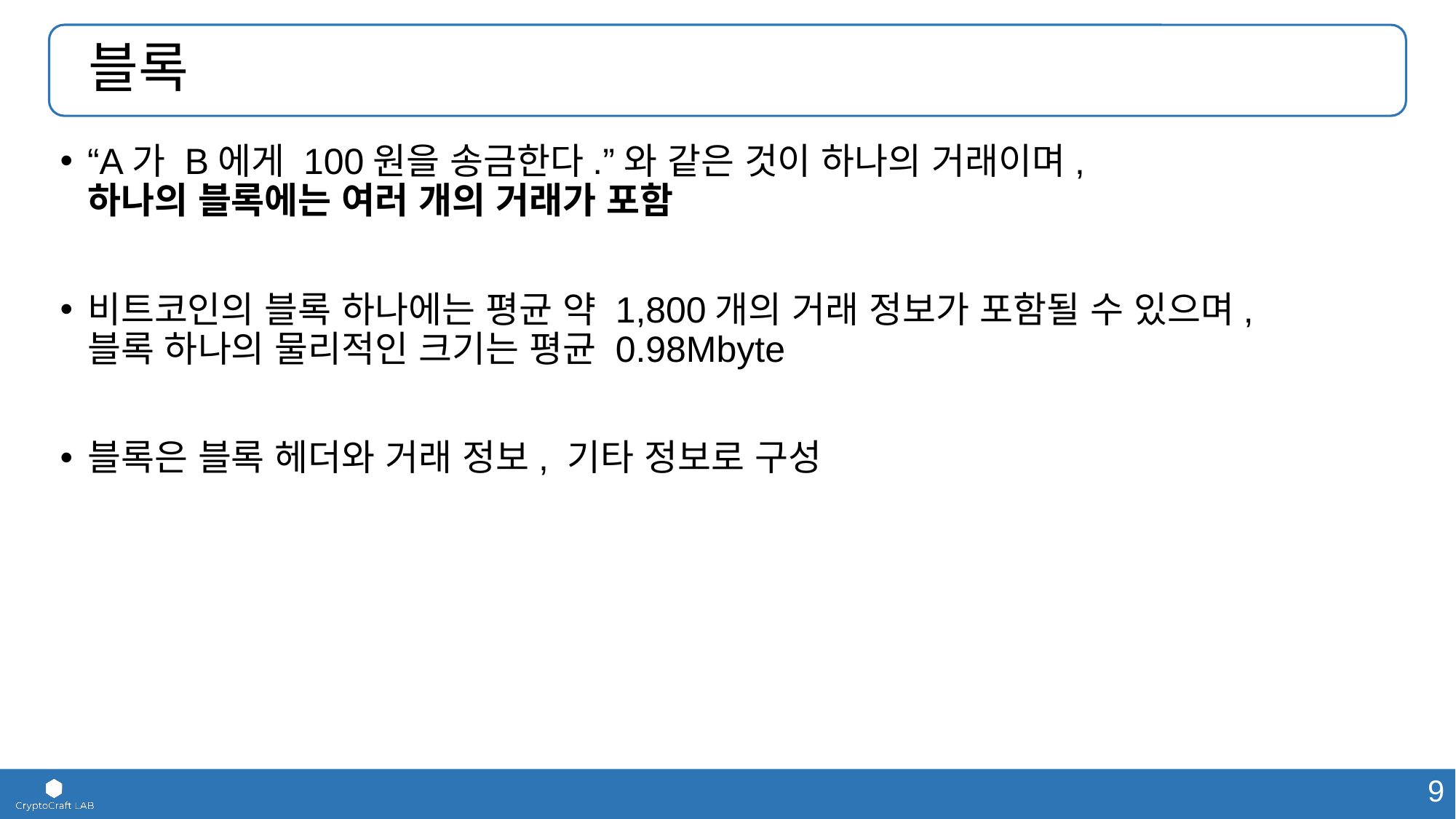

# 블록
“A가 B에게 100원을 송금한다.”와 같은 것이 하나의 거래이며, 
하나의 블록에는 여러 개의 거래가 포함

비트코인의 블록 하나에는 평균 약 1,800개의 거래 정보가 포함될 수 있으며,
블록 하나의 물리적인 크기는 평균 0.98Mbyte

블록은 블록 헤더와 거래 정보, 기타 정보로 구성